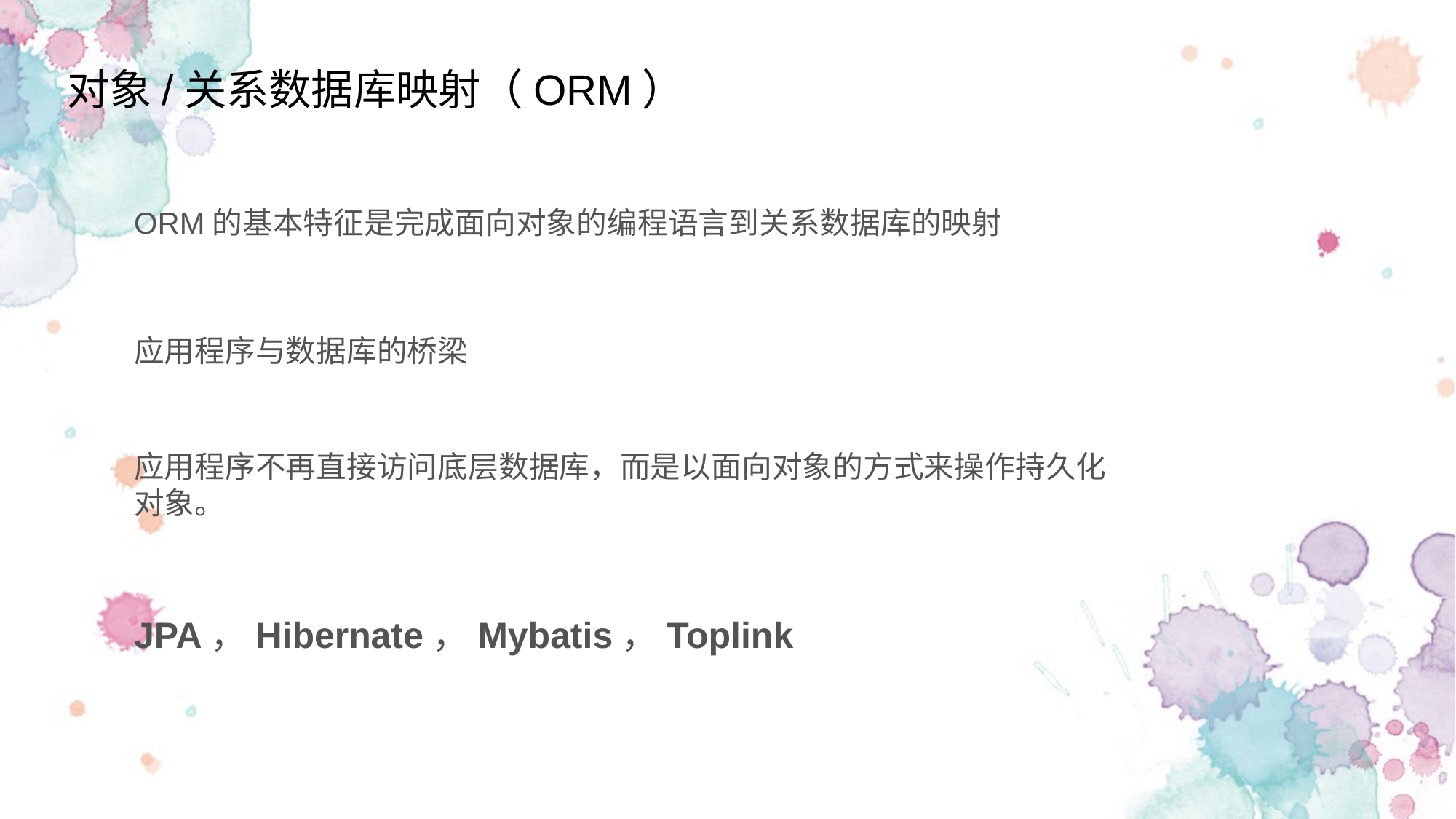

对象/关系数据库映射（ORM）
ORM的基本特征是完成面向对象的编程语言到关系数据库的映射
应用程序与数据库的桥梁
应用程序不再直接访问底层数据库，而是以面向对象的方式来操作持久化对象。
JPA，Hibernate，Mybatis，Toplink